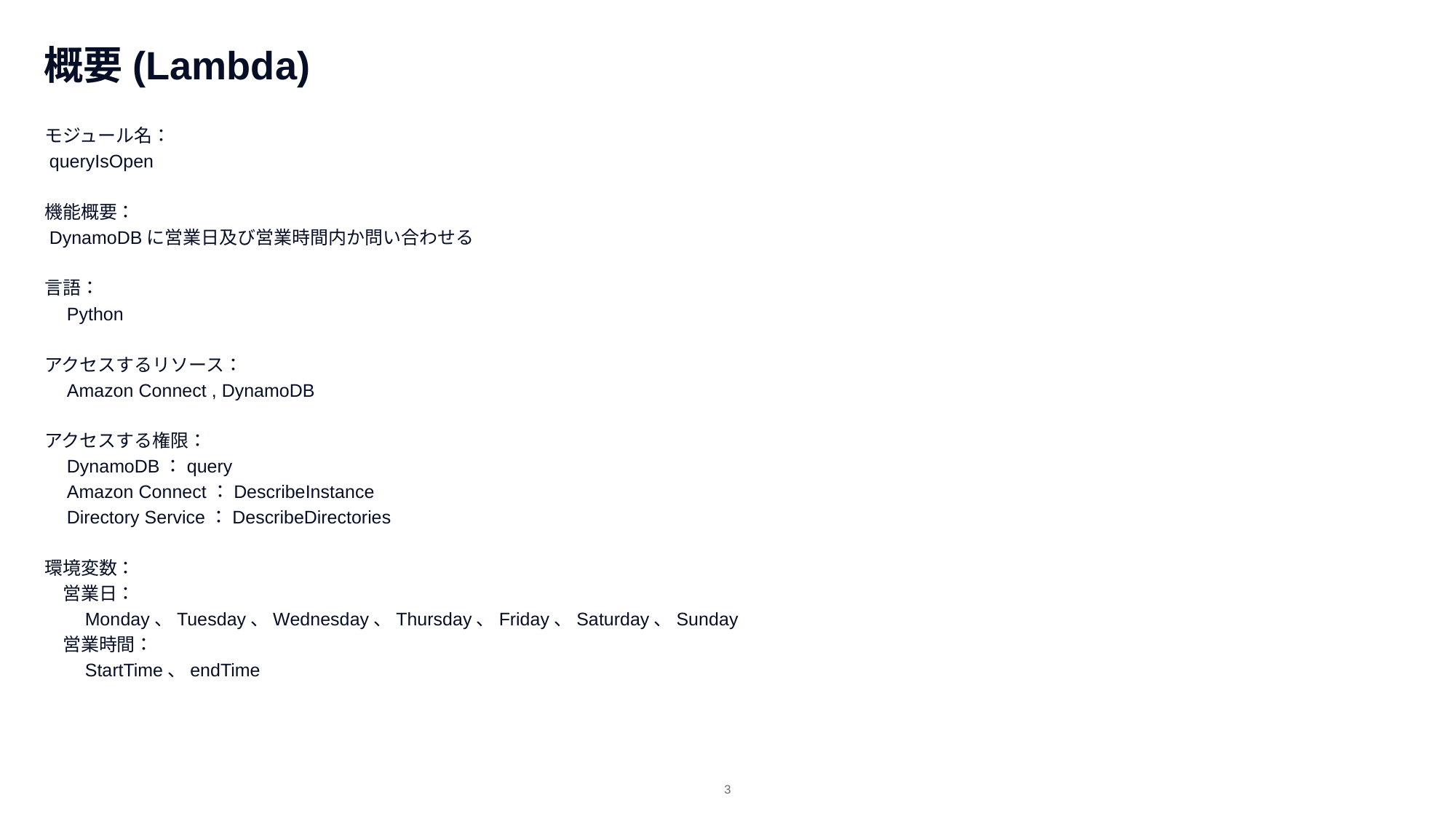

# 概要(Lambda)
モジュール名：
 queryIsOpen

機能概要：
 DynamoDBに営業日及び営業時間内か問い合わせる

言語：
　Python

アクセスするリソース：
　Amazon Connect , DynamoDB

アクセスする権限：
　DynamoDB：query
　Amazon Connect：DescribeInstance
　Directory Service：DescribeDirectories

環境変数：
　営業日：
　　Monday、Tuesday、Wednesday、Thursday、Friday、Saturday、Sunday
　営業時間：
　　StartTime、endTime